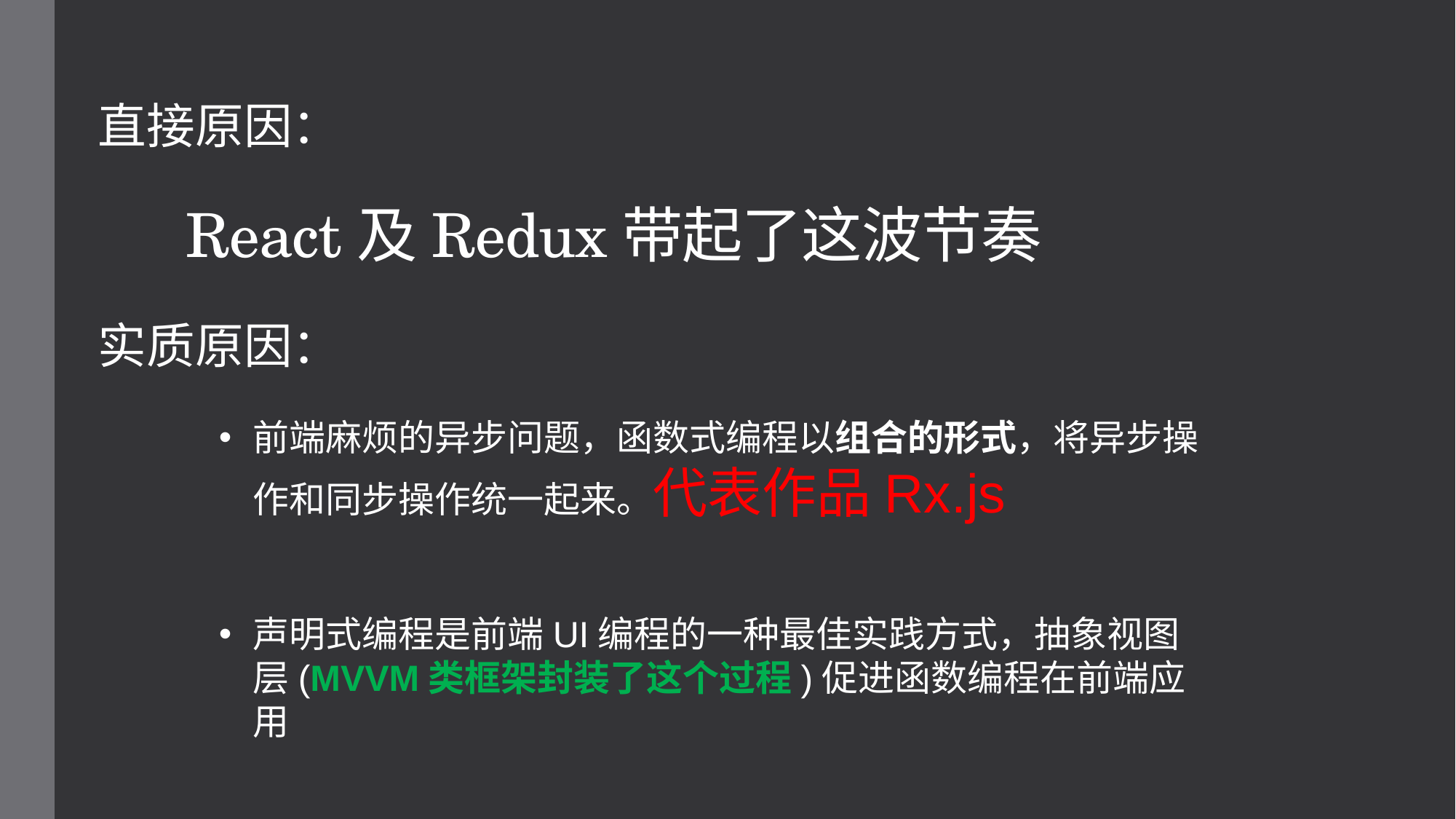

直接原因：
# React及Redux带起了这波节奏
实质原因：
前端麻烦的异步问题，函数式编程以组合的形式，将异步操作和同步操作统一起来。代表作品Rx.js

声明式编程是前端UI编程的一种最佳实践方式，抽象视图层(MVVM类框架封装了这个过程)促进函数编程在前端应用